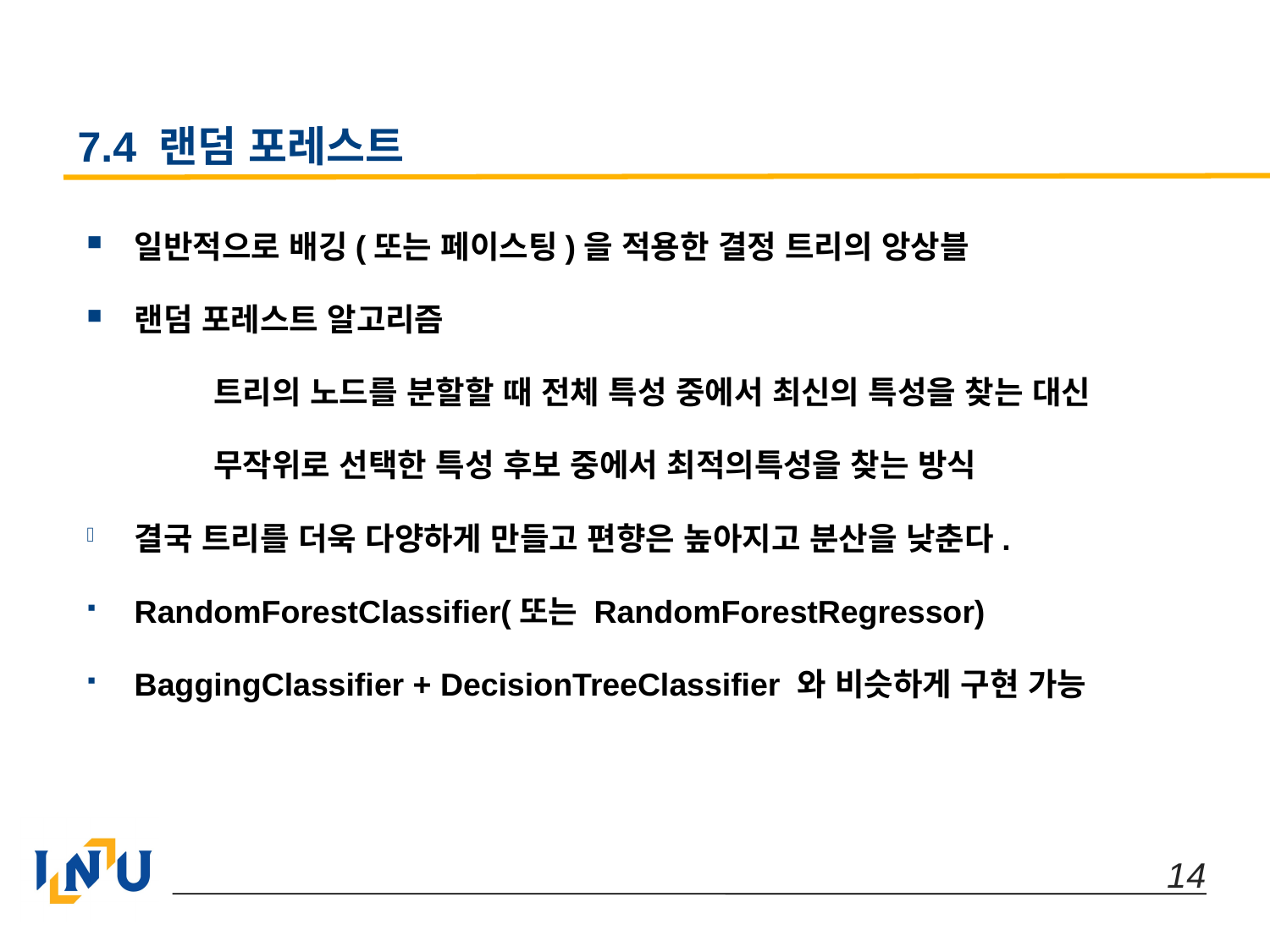

# 7.4 랜덤 포레스트
일반적으로 배깅(또는 페이스팅)을 적용한 결정 트리의 앙상블
랜덤 포레스트 알고리즘
	트리의 노드를 분할할 때 전체 특성 중에서 최신의 특성을 찾는 대신
	무작위로 선택한 특성 후보 중에서 최적의특성을 찾는 방식
결국 트리를 더욱 다양하게 만들고 편향은 높아지고 분산을 낮춘다.
RandomForestClassifier(또는 RandomForestRegressor)
BaggingClassifier + DecisionTreeClassifier 와 비슷하게 구현 가능
 14